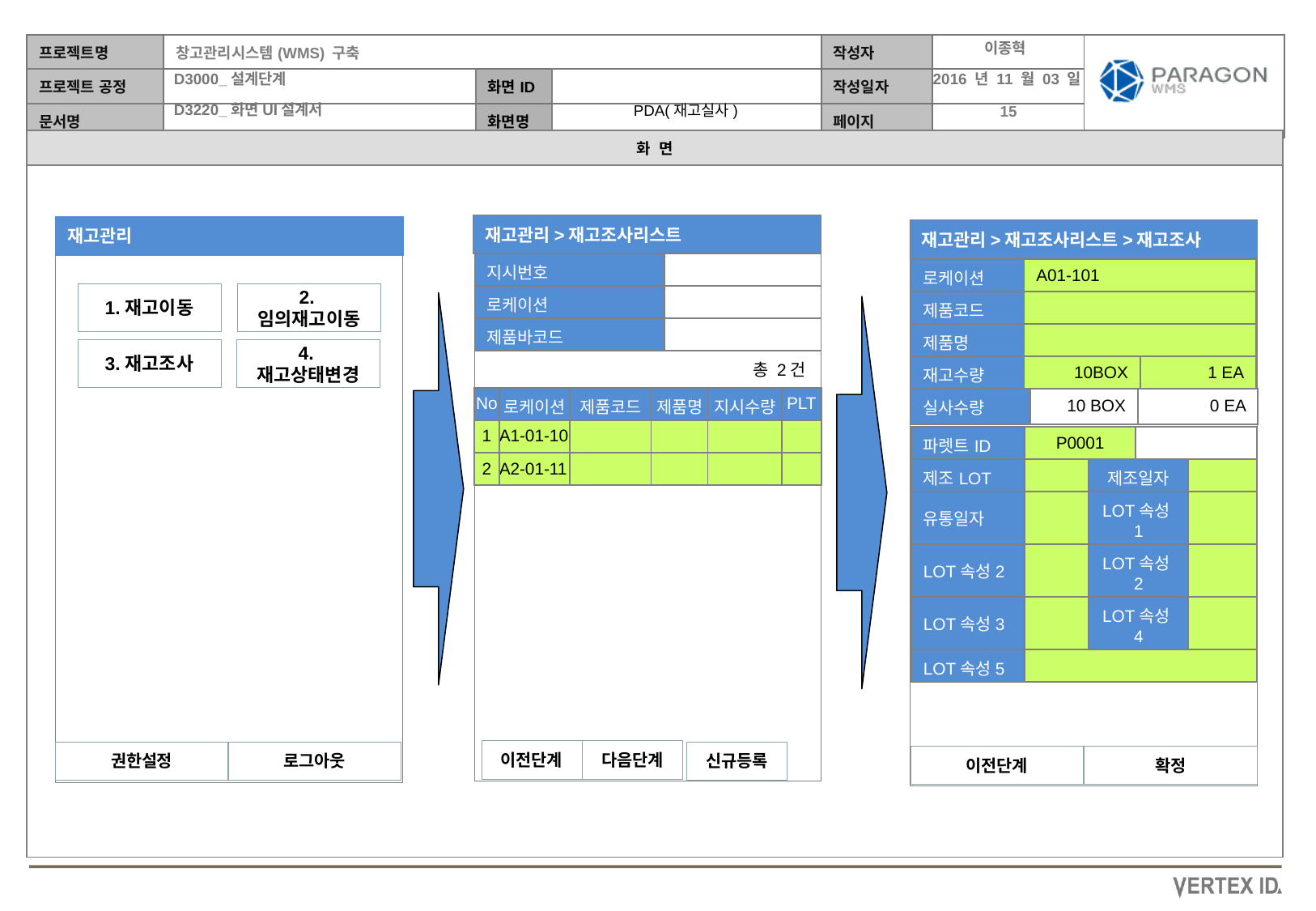

이종혁
2016 년 11 월 03 일
PDA(재고실사)
재고관리>재고조사리스트

재고관리

재고관리>재고조사리스트>재고조사

| 지시번호 |  |
| --- | --- |
| 로케이션 |  |
| 제품바코드 |  |
| 로케이션 | A01-101 |  |
| --- | --- | --- |
| 제품코드 |  |  |
| 제품명 |  |  |
| 재고수량 | 10BOX | 1 EA |
1.재고이동
2.임의재고이동

4.재고상태변경
3.재고조사
총 2건
| No | 로케이션 | 제품코드 | 제품명 | 지시수량 | PLT |
| --- | --- | --- | --- | --- | --- |
| 1 | A1-01-10 |  |  |  |  |
| 2 | A2-01-11 |  |  |  |  |
| 실사수량 | 10 BOX | 0 EA |
| --- | --- | --- |
| 파렛트ID | P0001 |  |  |  |  |  |  |  |  |
| --- | --- | --- | --- | --- | --- | --- | --- | --- | --- |
| 제조LOT |  |  | 제조일자 |  |  |  |  |  |  |
| 유통일자 |  |  | LOT속성1 |  |  |  |  |  |  |
| LOT속성2 |  |  | LOT속성2 |  |  |  |  |  |  |
| LOT속성3 |  |  | LOT속성4 |  |  |  |  |  |  |
| LOT속성5 |  |  |  |  |  |  |  |  |  |
이전단계
다음단계
권한설정
로그아웃
신규등록
이전단계
확정